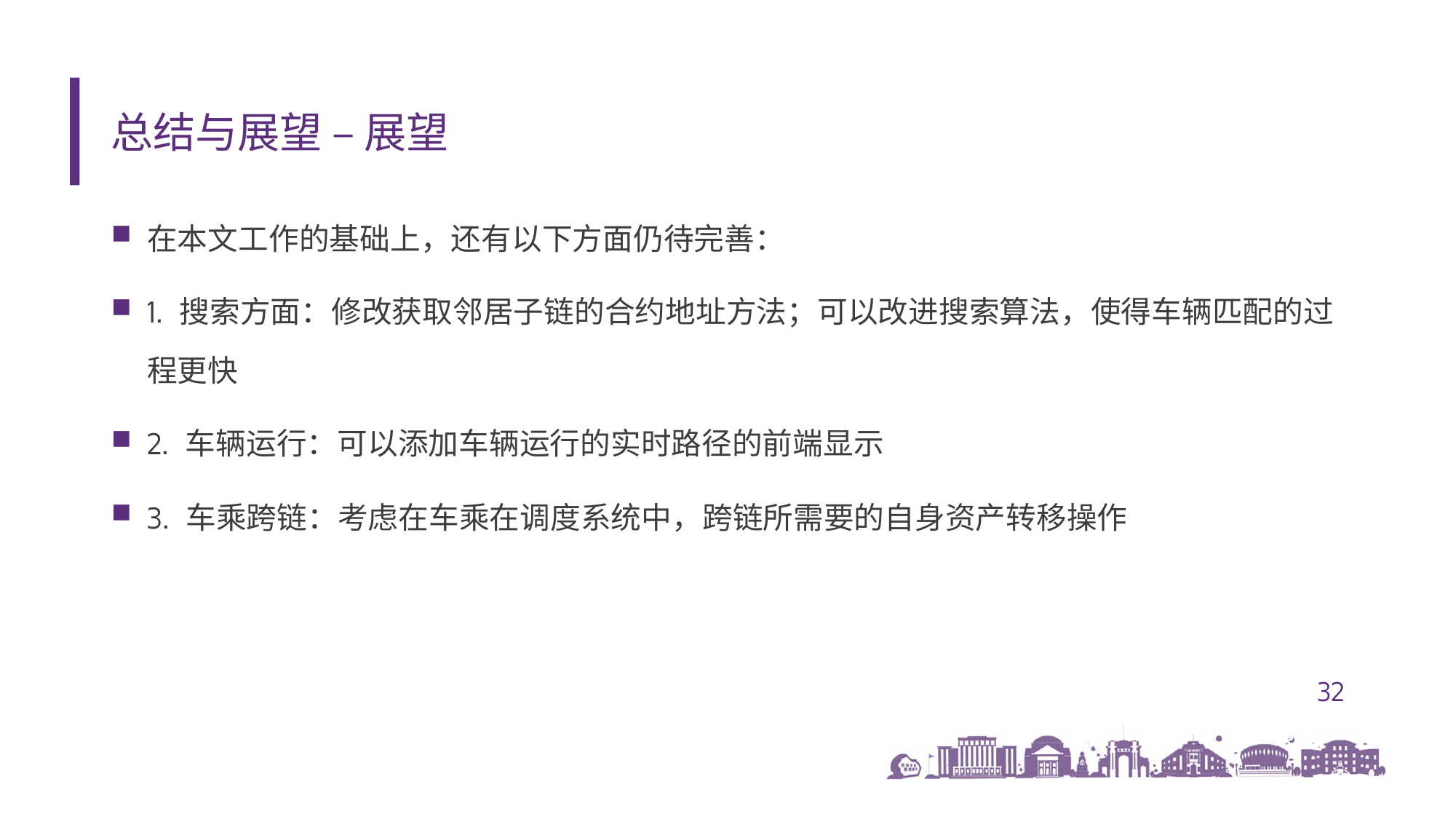

# 总结与展望 – 展望
在本文工作的基础上，还有以下方面仍待完善：
1. 搜索方面：修改获取邻居子链的合约地址方法；可以改进搜索算法，使得车辆匹配的过程更快
2. 车辆运行：可以添加车辆运行的实时路径的前端显示
3. 车乘跨链：考虑在车乘在调度系统中，跨链所需要的自身资产转移操作
32